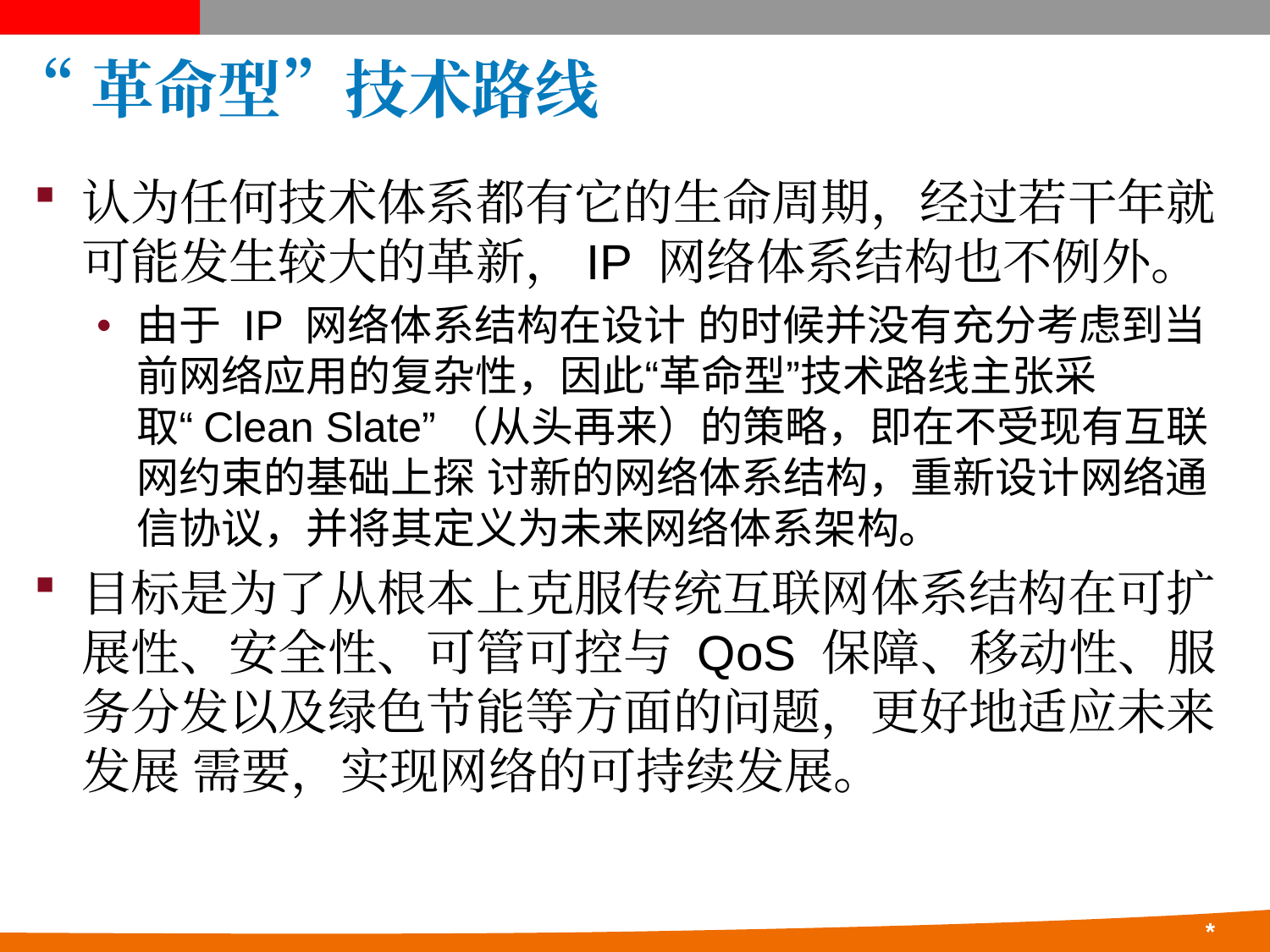

# “革命型”技术路线
认为任何技术体系都有它的生命周期，经过若干年就 可能发生较大的革新，IP 网络体系结构也不例外。
由于 IP 网络体系结构在设计 的时候并没有充分考虑到当前网络应用的复杂性，因此“革命型”技术路线主张采取“Clean Slate”（从头再来）的策略，即在不受现有互联网约束的基础上探 讨新的网络体系结构，重新设计网络通信协议，并将其定义为未来网络体系架构。
目标是为了从根本上克服传统互联网体系结构在可扩展性、安全性、可管可控与 QoS 保障、移动性、服务分发以及绿色节能等方面的问题，更好地适应未来发展 需要，实现网络的可持续发展。